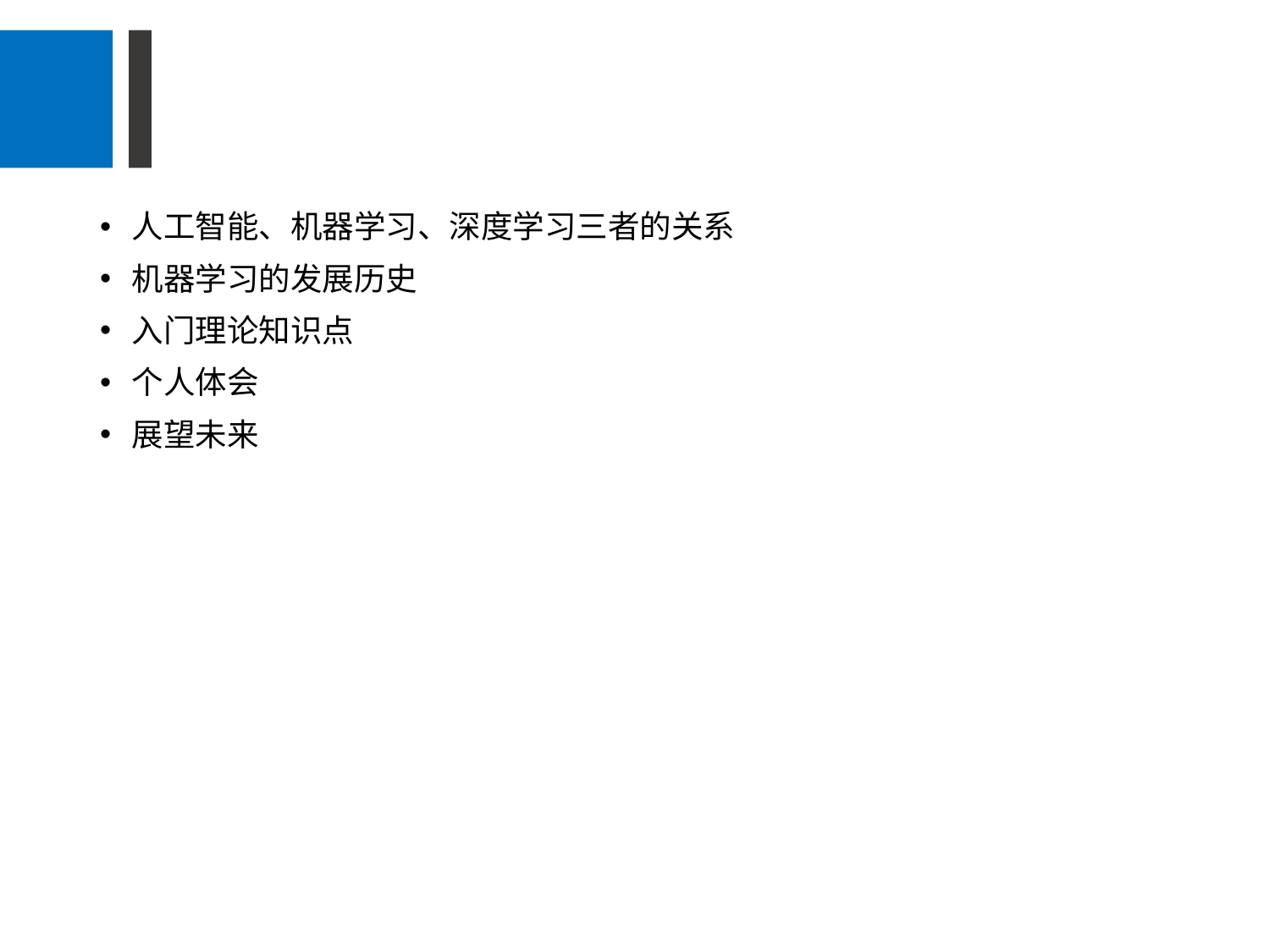

人工智能、机器学习、深度学习三者的关系
机器学习的发展历史
入门理论知识点
个人体会
展望未来